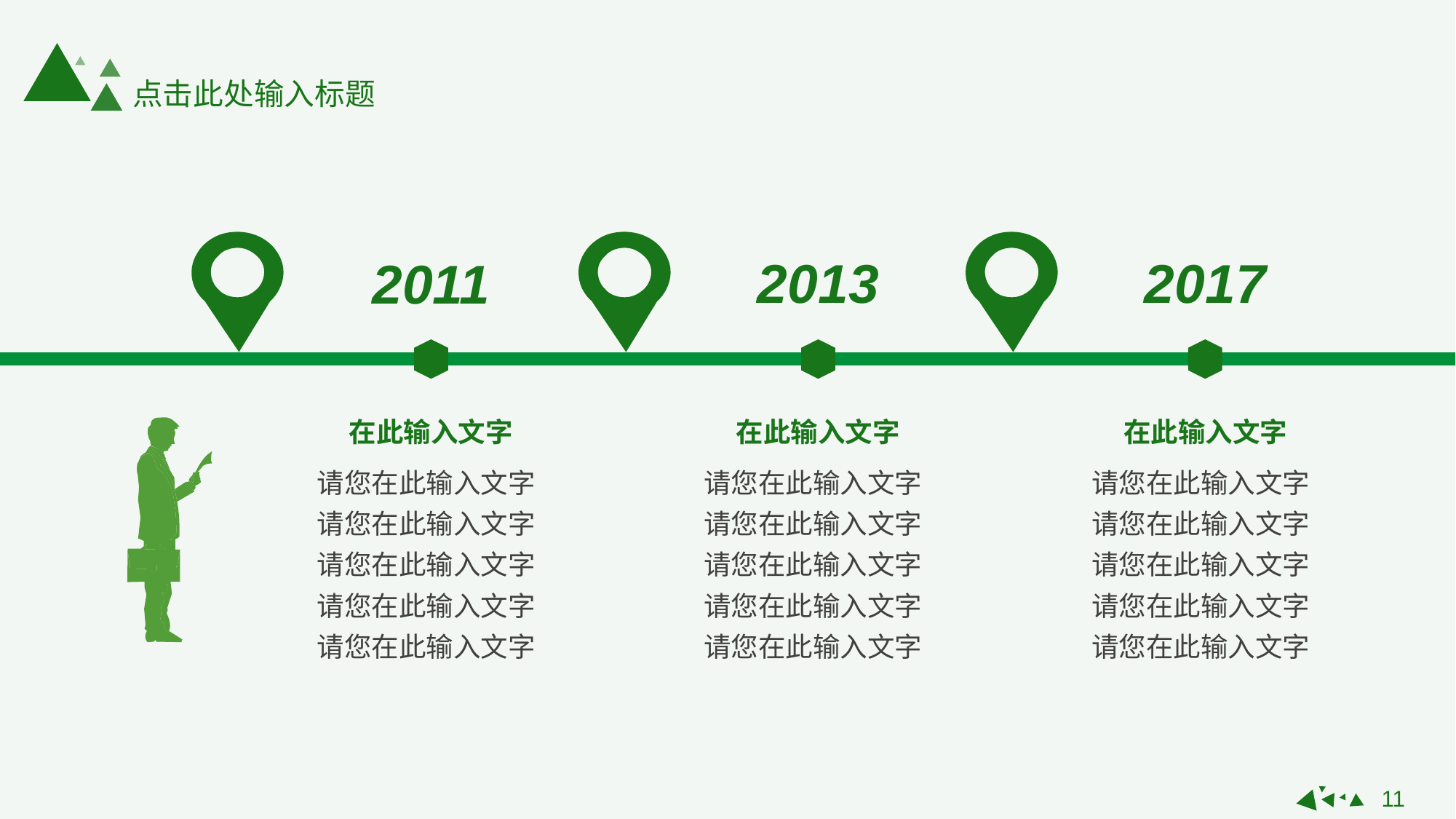

点击此处输入标题

2013
2017
2011

在此输入文字
在此输入文字
在此输入文字

请您在此输入文字请您在此输入文字请您在此输入文字请您在此输入文字请您在此输入文字
请您在此输入文字请您在此输入文字请您在此输入文字请您在此输入文字请您在此输入文字
请您在此输入文字请您在此输入文字请您在此输入文字请您在此输入文字请您在此输入文字
11